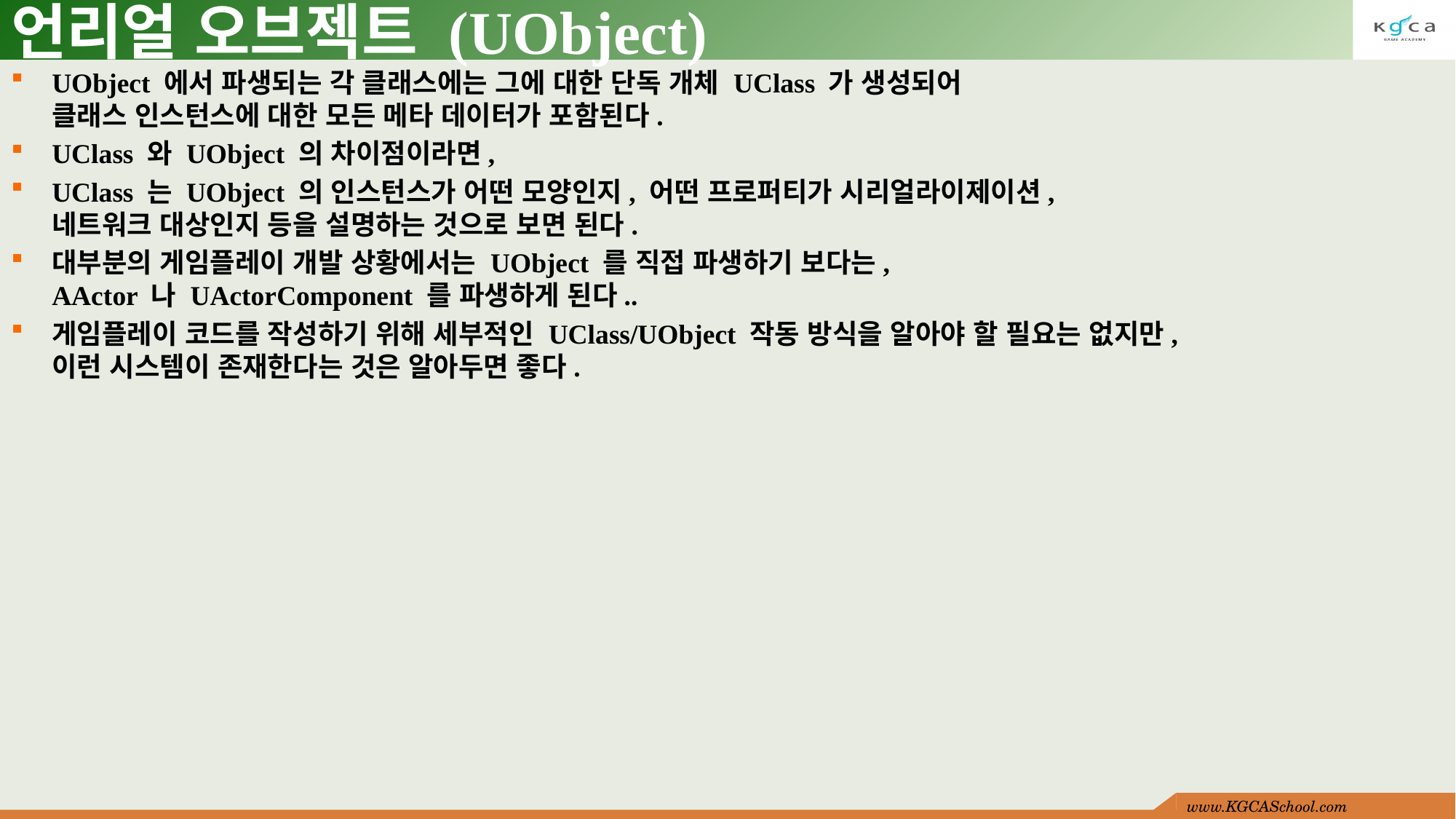

# 언리얼 오브젝트 (UObject)
UObject 에서 파생되는 각 클래스에는 그에 대한 단독 개체 UClass 가 생성되어
클래스 인스턴스에 대한 모든 메타 데이터가 포함된다.
UClass 와 UObject 의 차이점이라면,
UClass 는 UObject 의 인스턴스가 어떤 모양인지, 어떤 프로퍼티가 시리얼라이제이션,
네트워크 대상인지 등을 설명하는 것으로 보면 된다.
대부분의 게임플레이 개발 상황에서는 UObject 를 직접 파생하기 보다는,
AActor 나 UActorComponent 를 파생하게 된다..
게임플레이 코드를 작성하기 위해 세부적인 UClass/UObject 작동 방식을 알아야 할 필요는 없지만,
이런 시스템이 존재한다는 것은 알아두면 좋다.